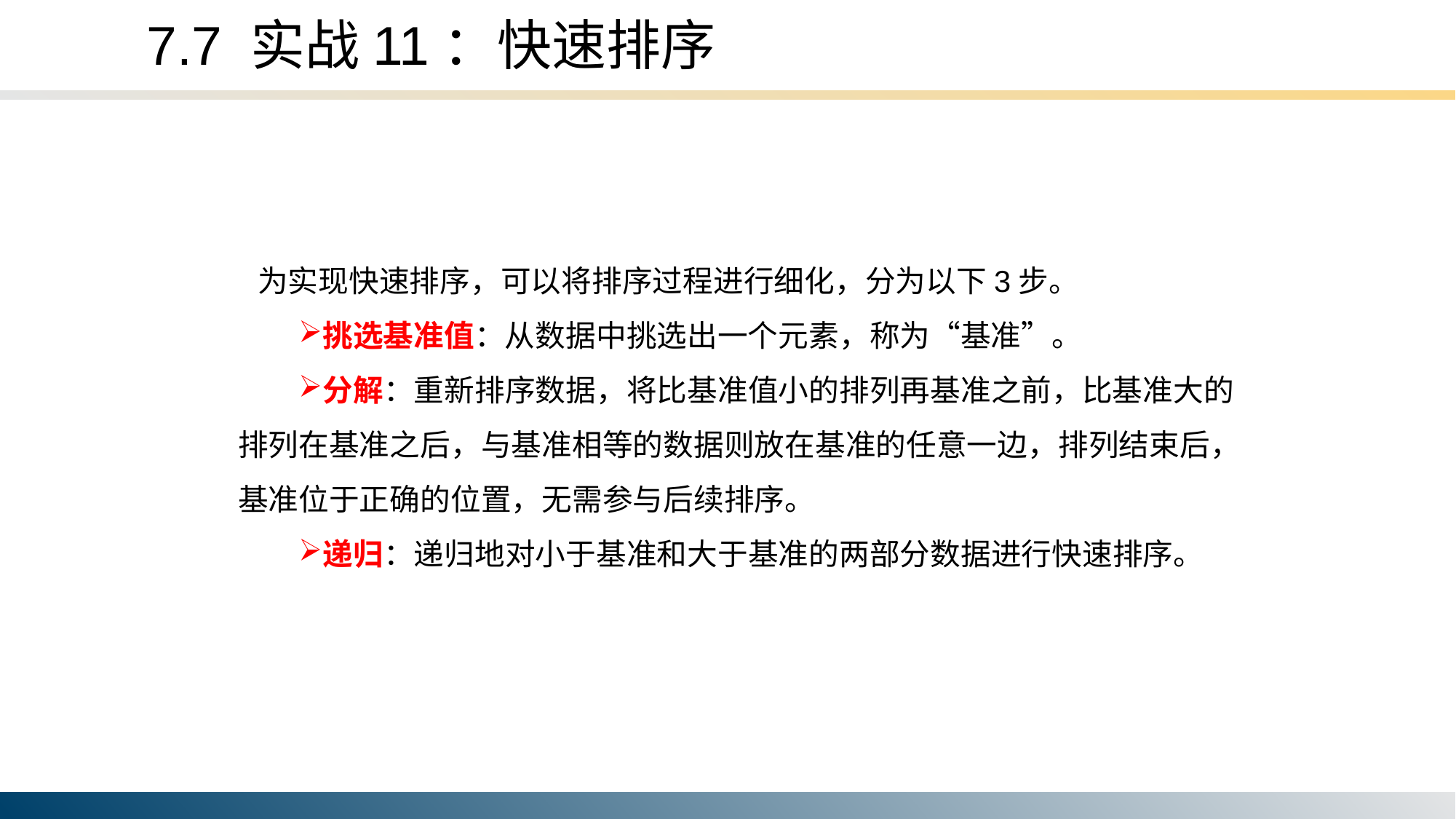

7.7 实战11：快速排序
为实现快速排序，可以将排序过程进行细化，分为以下3步。
挑选基准值：从数据中挑选出一个元素，称为“基准”。
分解：重新排序数据，将比基准值小的排列再基准之前，比基准大的排列在基准之后，与基准相等的数据则放在基准的任意一边，排列结束后，基准位于正确的位置，无需参与后续排序。
递归：递归地对小于基准和大于基准的两部分数据进行快速排序。